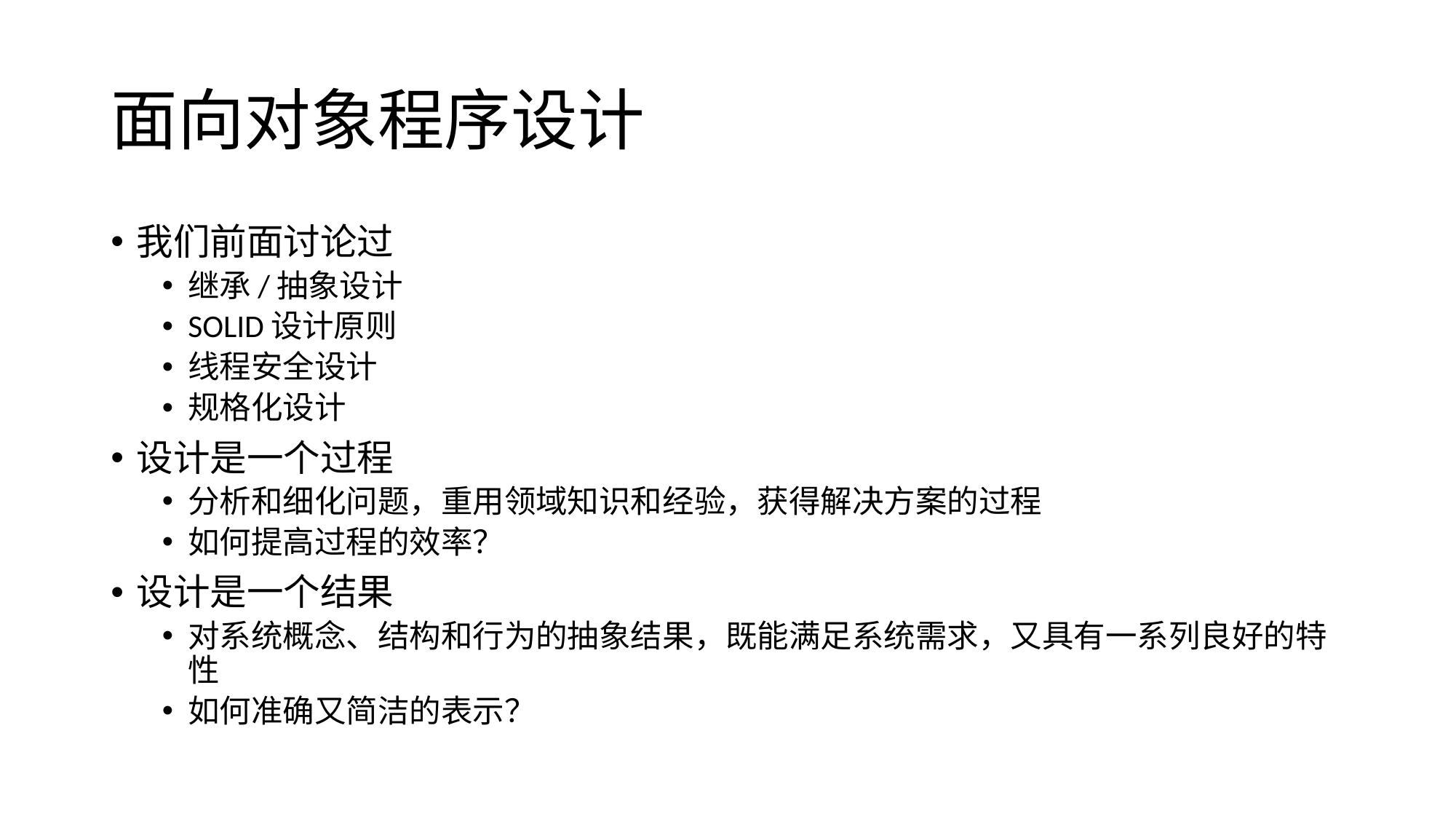

# 面向对象程序设计
我们前面讨论过
继承/抽象设计
SOLID设计原则
线程安全设计
规格化设计
设计是一个过程
分析和细化问题，重用领域知识和经验，获得解决方案的过程
如何提高过程的效率？
设计是一个结果
对系统概念、结构和行为的抽象结果，既能满足系统需求，又具有一系列良好的特性
如何准确又简洁的表示？
3